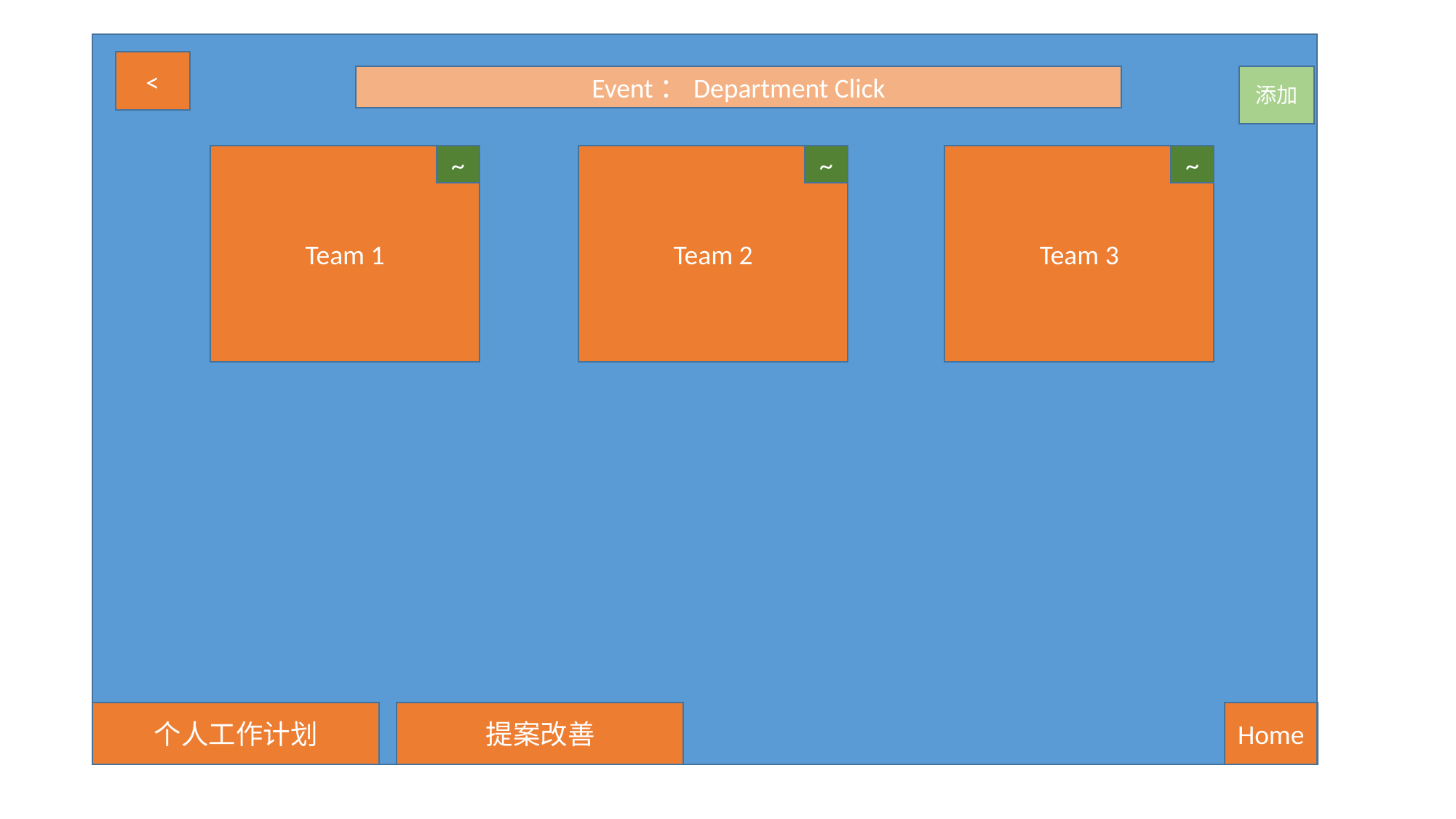

<
Event：Department Click
添加
Team 1
~
Team 2
~
Team 3
~
个人工作计划
提案改善
Home